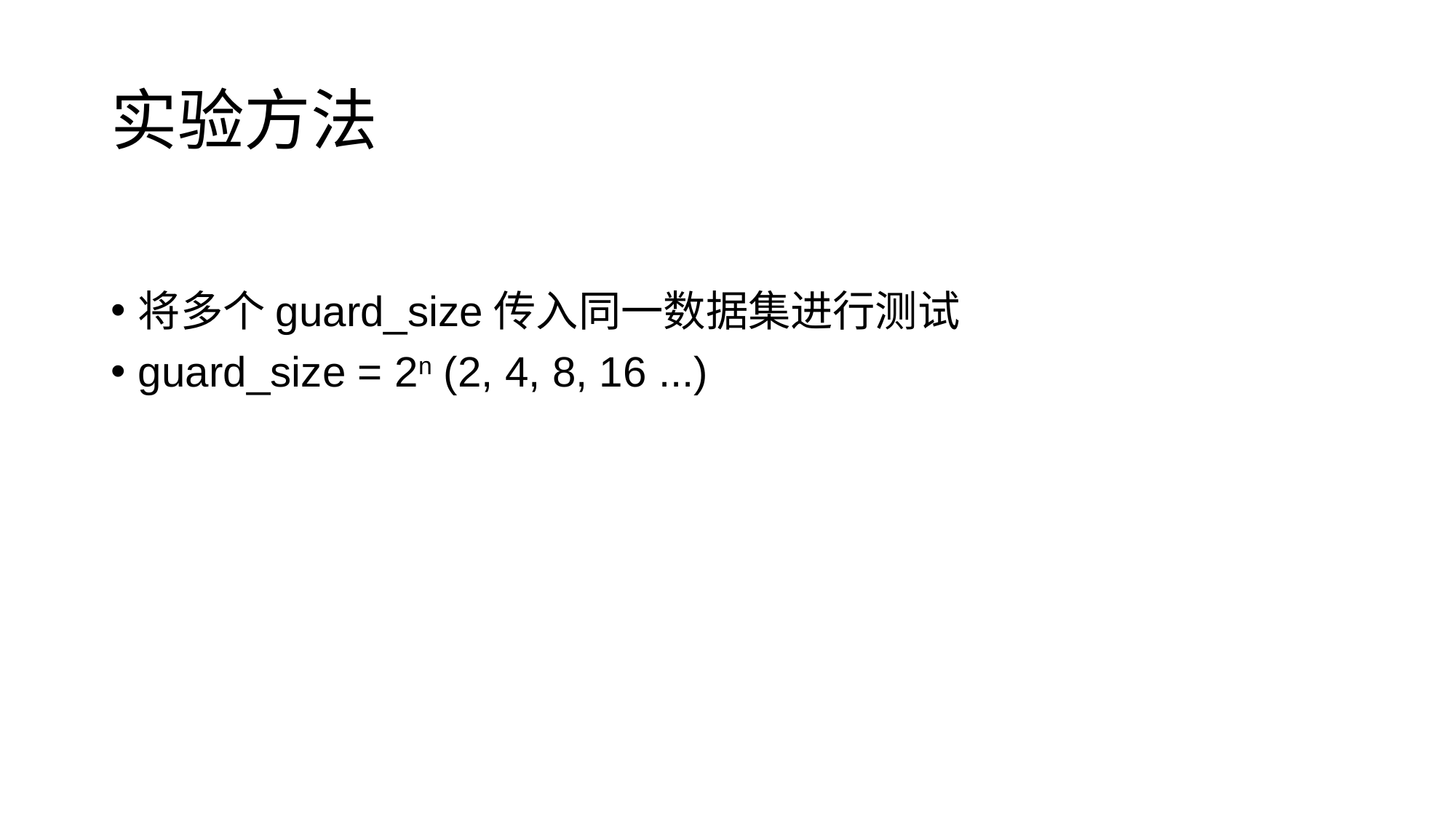

# 实验方法

将多个guard_size传入同一数据集进行测试
guard_size = 2n (2, 4, 8, 16 ...)